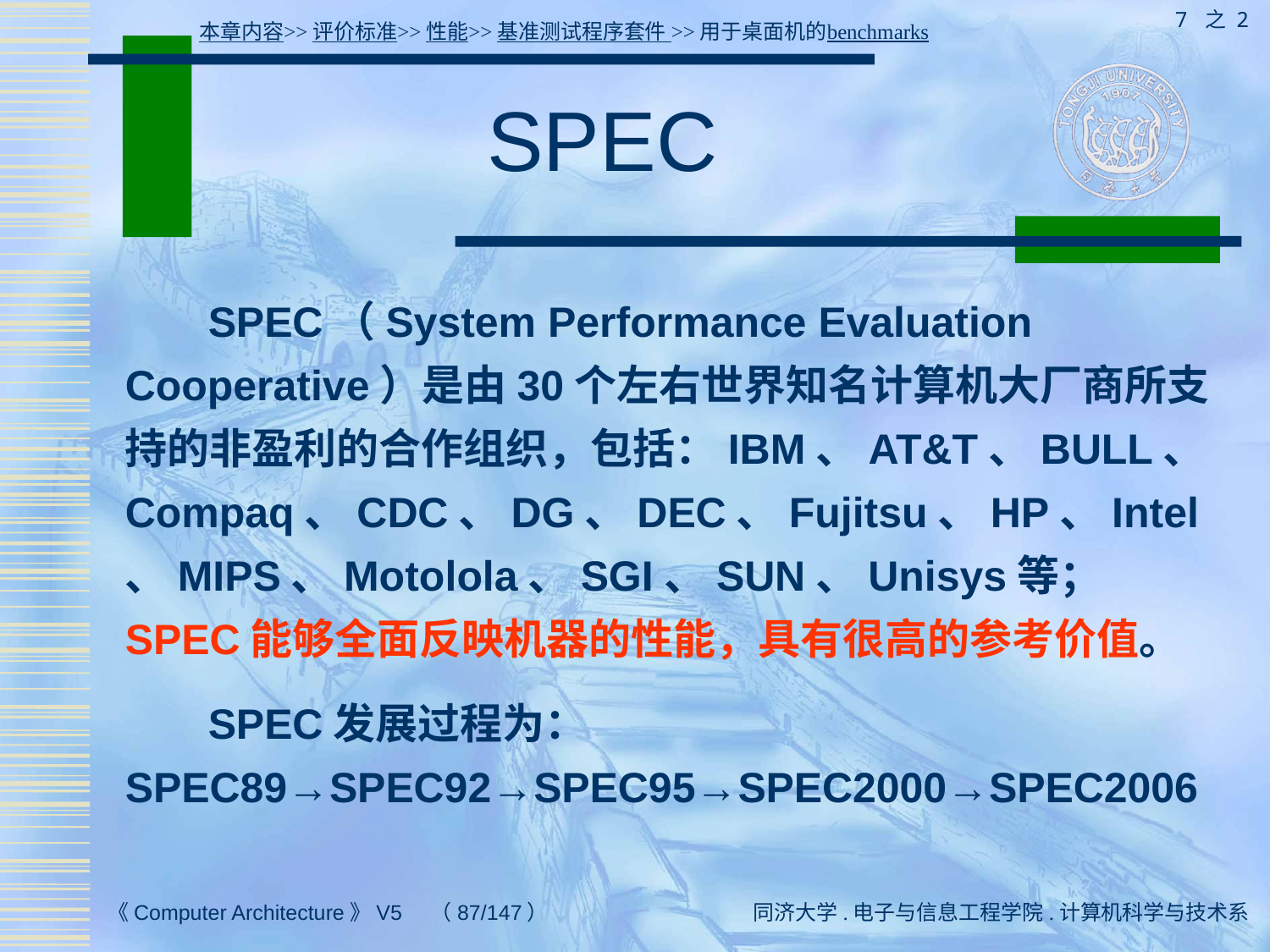

7 之 2
本章内容>>评价标准>>性能>>基准测试程序套件 >>用于桌面机的benchmarks
# SPEC
       SPEC（System Performance Evaluation Cooperative）是由30个左右世界知名计算机大厂商所支持的非盈利的合作组织，包括：IBM、AT&T、BULL、Compaq、CDC、DG、DEC、Fujitsu、HP、Intel、MIPS、Motolola、SGI、SUN、Unisys等；SPEC能够全面反映机器的性能，具有很高的参考价值。
       SPEC发展过程为：SPEC89→SPEC92→SPEC95→SPEC2000→SPEC2006